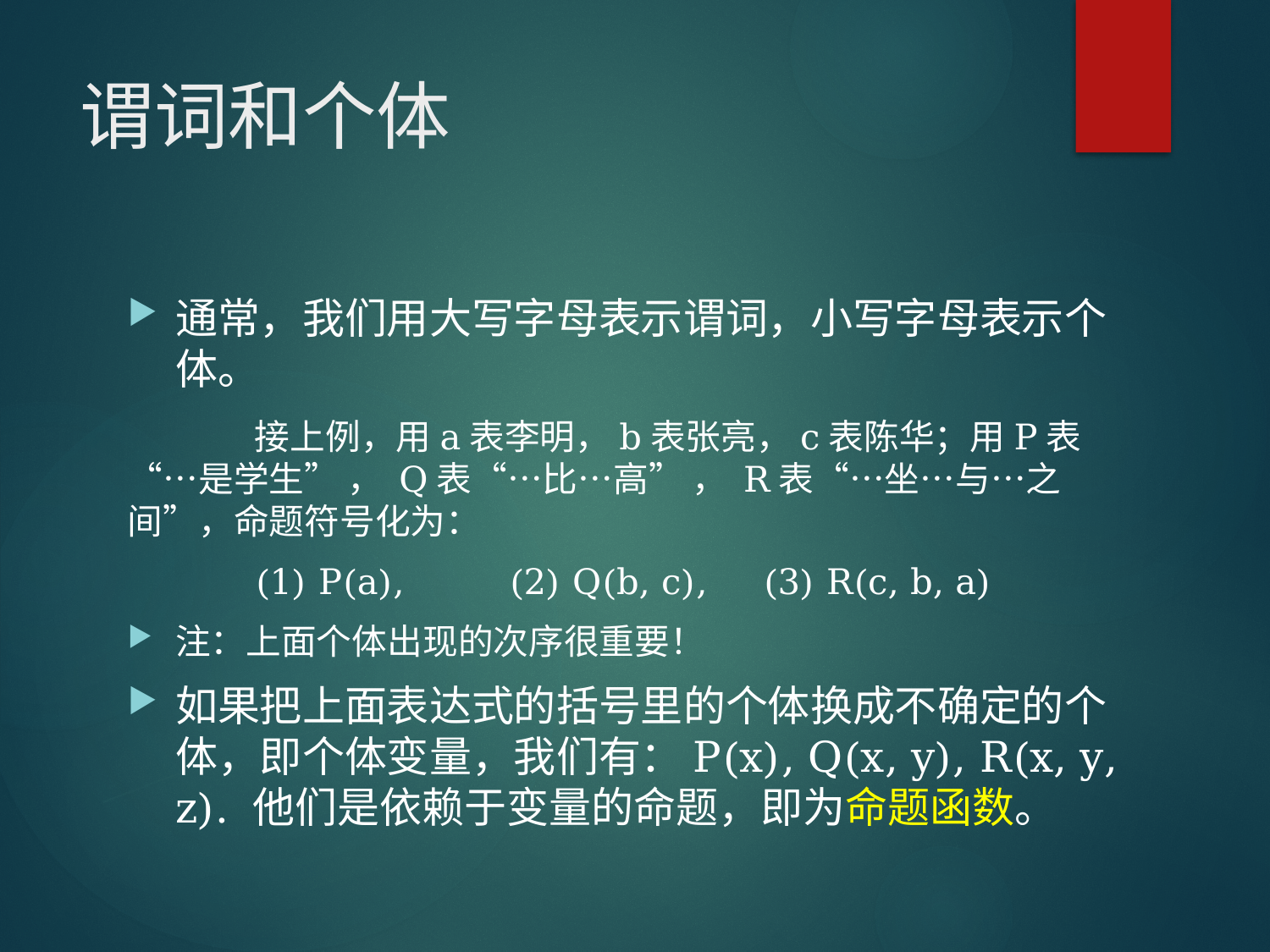

# 谓词和个体
通常，我们用大写字母表示谓词，小写字母表示个体。
	接上例，用a表李明，b表张亮，c表陈华；用P表“…是学生” ， Q表“…比…高” ， R表“…坐…与…之间”，命题符号化为：
	(1) P(a), 	(2) Q(b, c), 	(3) R(c, b, a)
注：上面个体出现的次序很重要！
如果把上面表达式的括号里的个体换成不确定的个体，即个体变量，我们有：P(x), Q(x, y), R(x, y, z). 他们是依赖于变量的命题，即为命题函数。